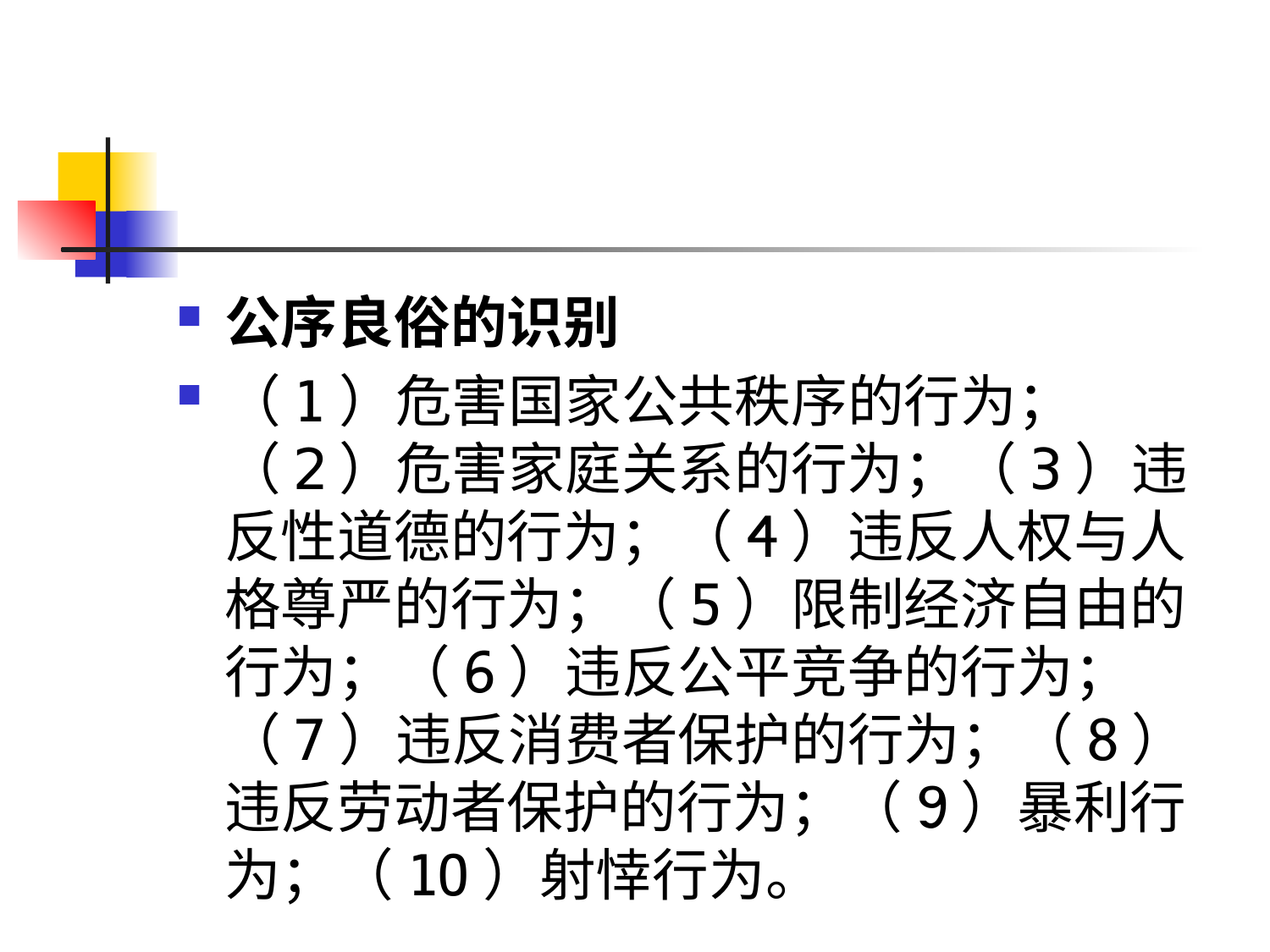

#
公序良俗的识别
（1）危害国家公共秩序的行为；（2）危害家庭关系的行为；（3）违反性道德的行为；（4）违反人权与人格尊严的行为；（5）限制经济自由的行为；（6）违反公平竞争的行为；（7）违反消费者保护的行为；（8）违反劳动者保护的行为；（9）暴利行为；（10）射悻行为。